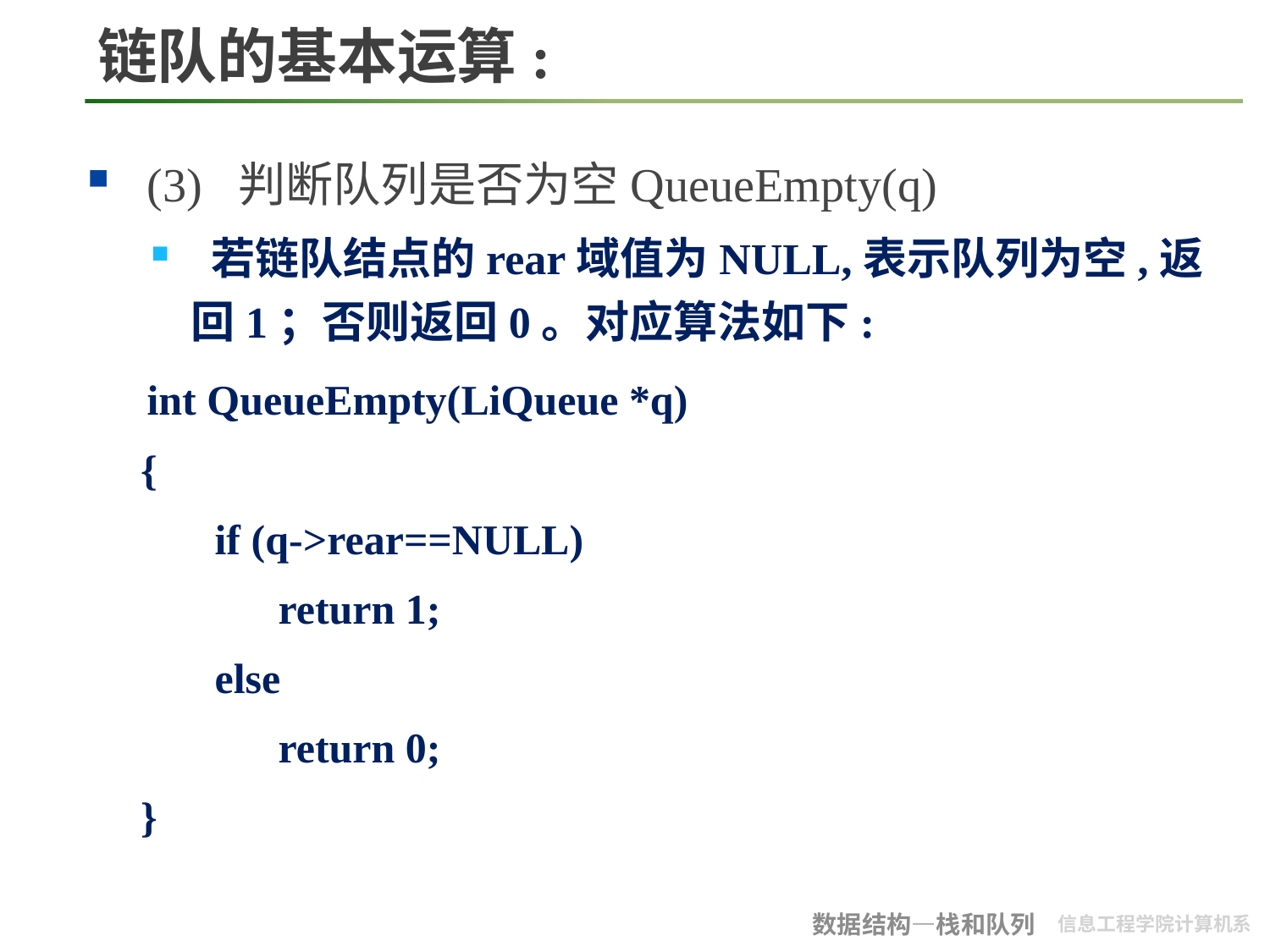

# 链队的基本运算:
 (3)  判断队列是否为空QueueEmpty(q)
 若链队结点的rear域值为NULL,表示队列为空,返回1；否则返回0。对应算法如下:
     int QueueEmpty(LiQueue *q)
     {
	if (q->rear==NULL)
	      return 1;
	else
	      return 0;
     }